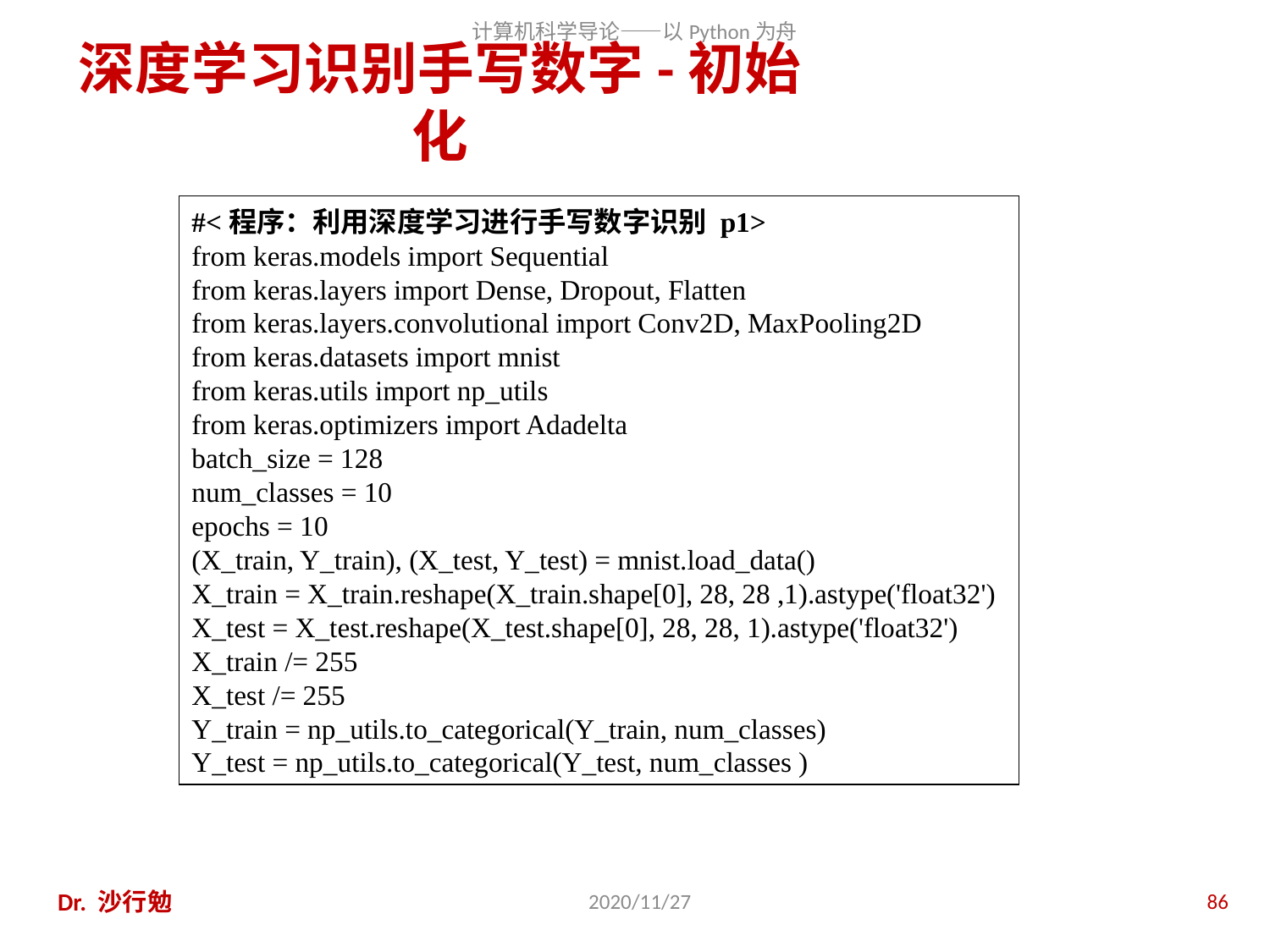

# 深度学习识别手写数字-初始化
#<程序：利用深度学习进行手写数字识别 p1>
from keras.models import Sequential
from keras.layers import Dense, Dropout, Flatten
from keras.layers.convolutional import Conv2D, MaxPooling2D
from keras.datasets import mnist
from keras.utils import np_utils
from keras.optimizers import Adadelta
batch_size = 128
num_classes = 10
epochs = 10
(X_train, Y_train), (X_test, Y_test) = mnist.load_data()
X_train = X_train.reshape(X_train.shape[0], 28, 28 ,1).astype('float32')
X_test = X_test.reshape(X_test.shape[0], 28, 28, 1).astype('float32')
X_train /= 255
X_test /= 255
Y_train = np_utils.to_categorical(Y_train, num_classes)
Y_test = np_utils.to_categorical(Y_test, num_classes )
Dr. 沙行勉
2020/11/27
86